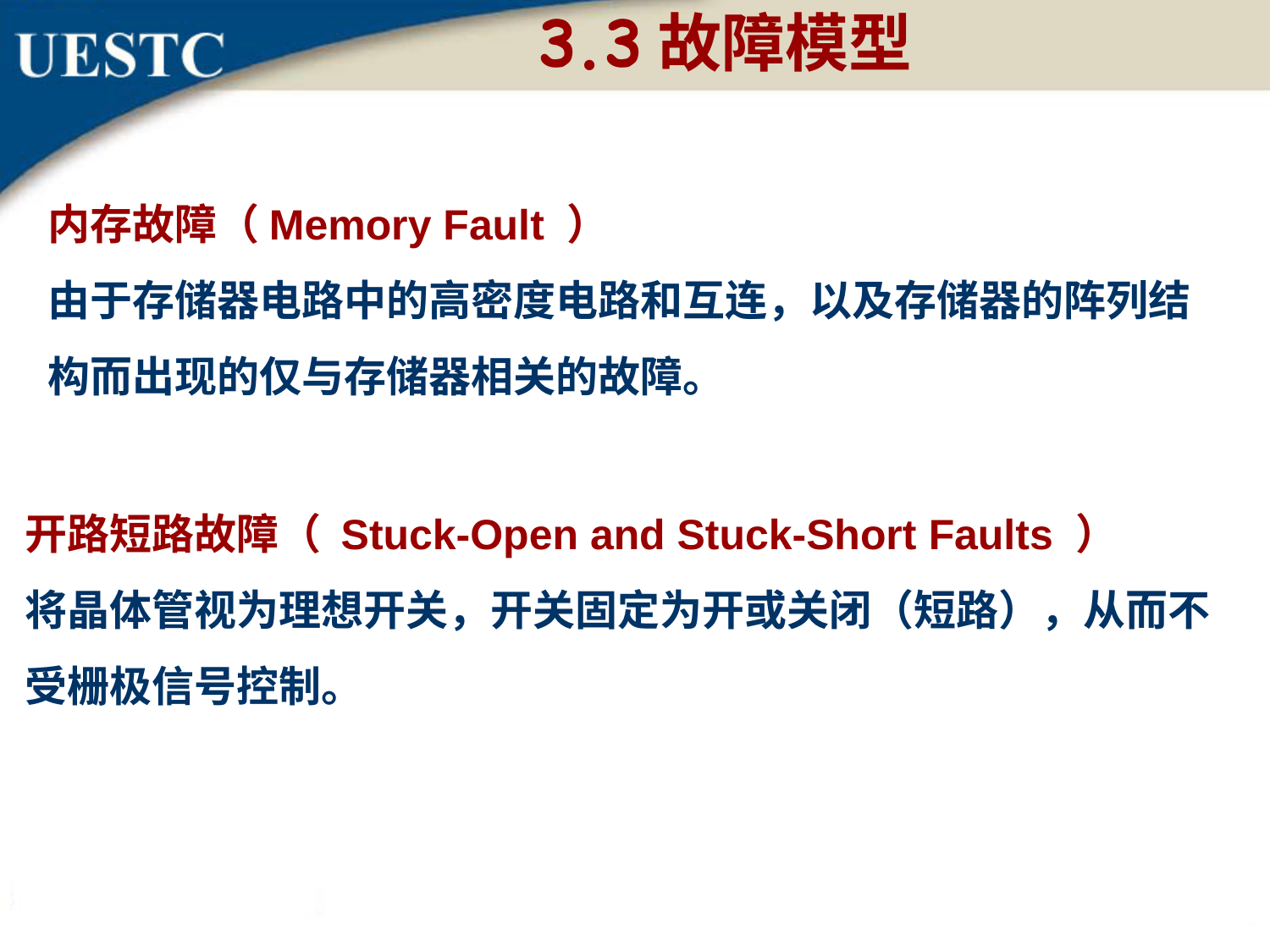

3.3故障模型
内存故障（Memory Fault ）
由于存储器电路中的高密度电路和互连，以及存储器的阵列结构而出现的仅与存储器相关的故障。
开路短路故障（ Stuck-Open and Stuck-Short Faults ）
将晶体管视为理想开关，开关固定为开或关闭（短路），从而不受栅极信号控制。